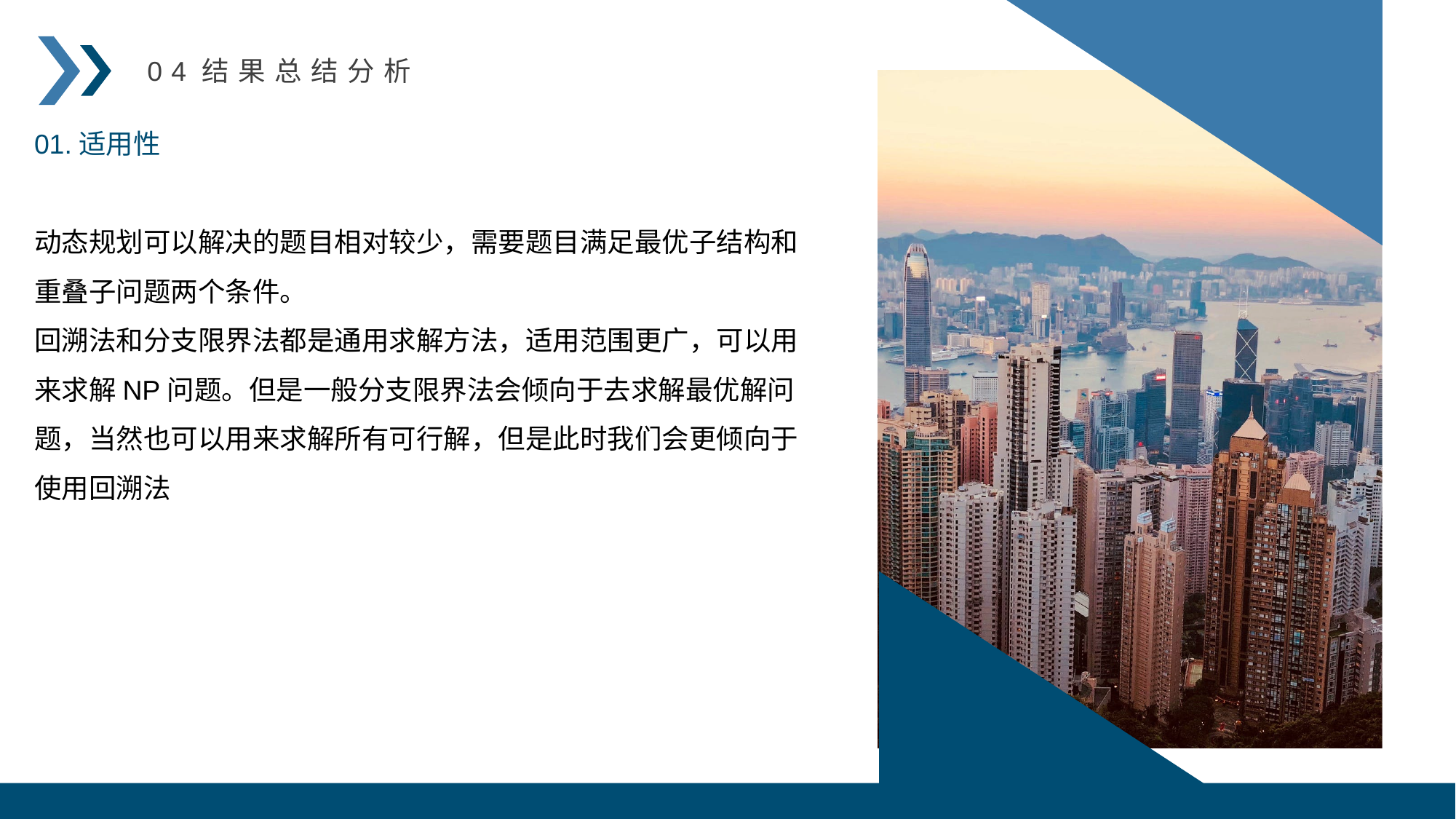

04结果总结分析

01.适用性

动态规划可以解决的题目相对较少，需要题目满足最优子结构和重叠子问题两个条件。
回溯法和分支限界法都是通用求解方法，适用范围更广，可以用来求解NP问题。但是一般分支限界法会倾向于去求解最优解问题，当然也可以用来求解所有可行解，但是此时我们会更倾向于使用回溯法